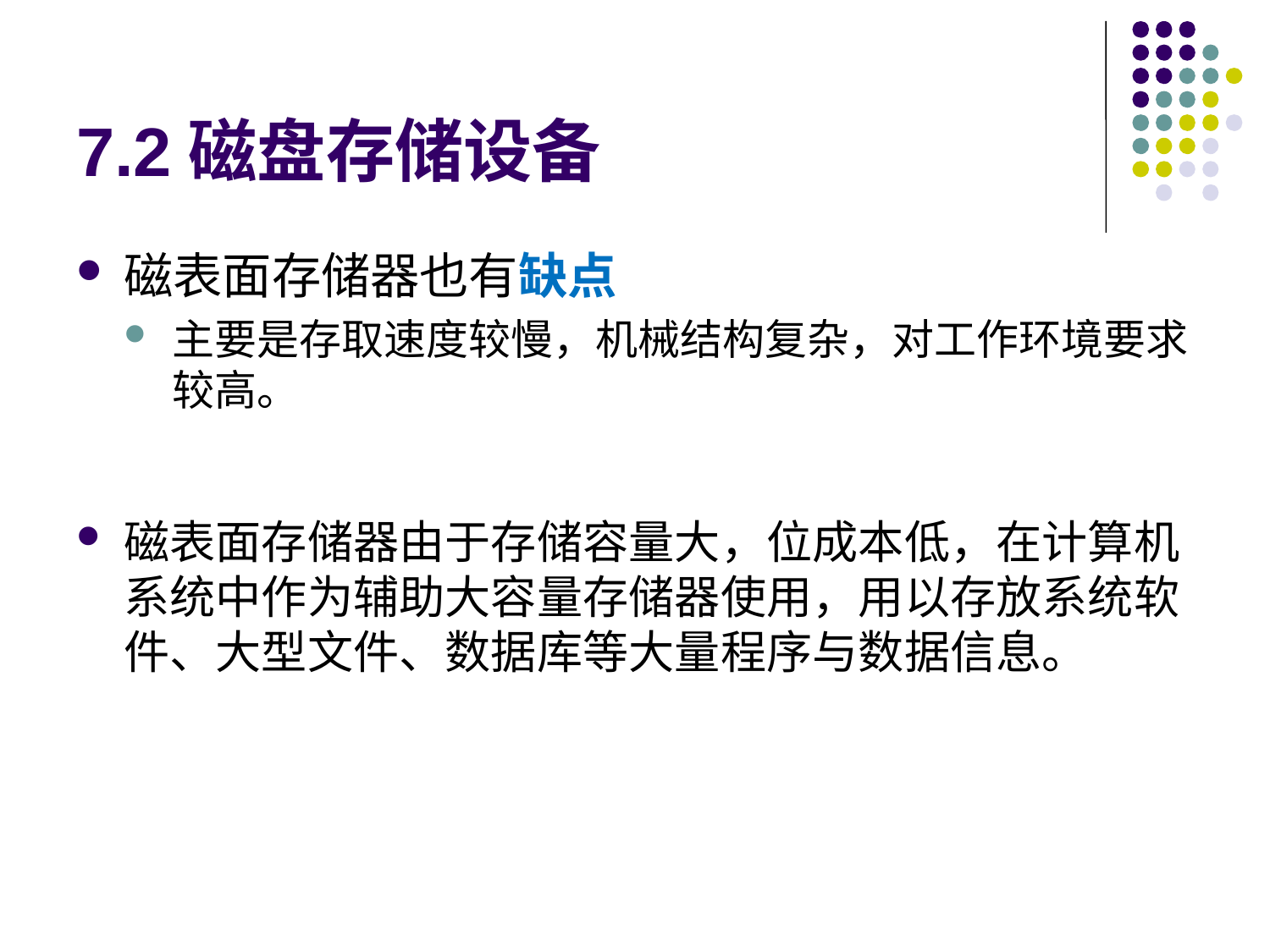

# 7.2磁盘存储设备
磁表面存储器也有缺点
主要是存取速度较慢，机械结构复杂，对工作环境要求较高。

磁表面存储器由于存储容量大，位成本低，在计算机系统中作为辅助大容量存储器使用，用以存放系统软件、大型文件、数据库等大量程序与数据信息。
8